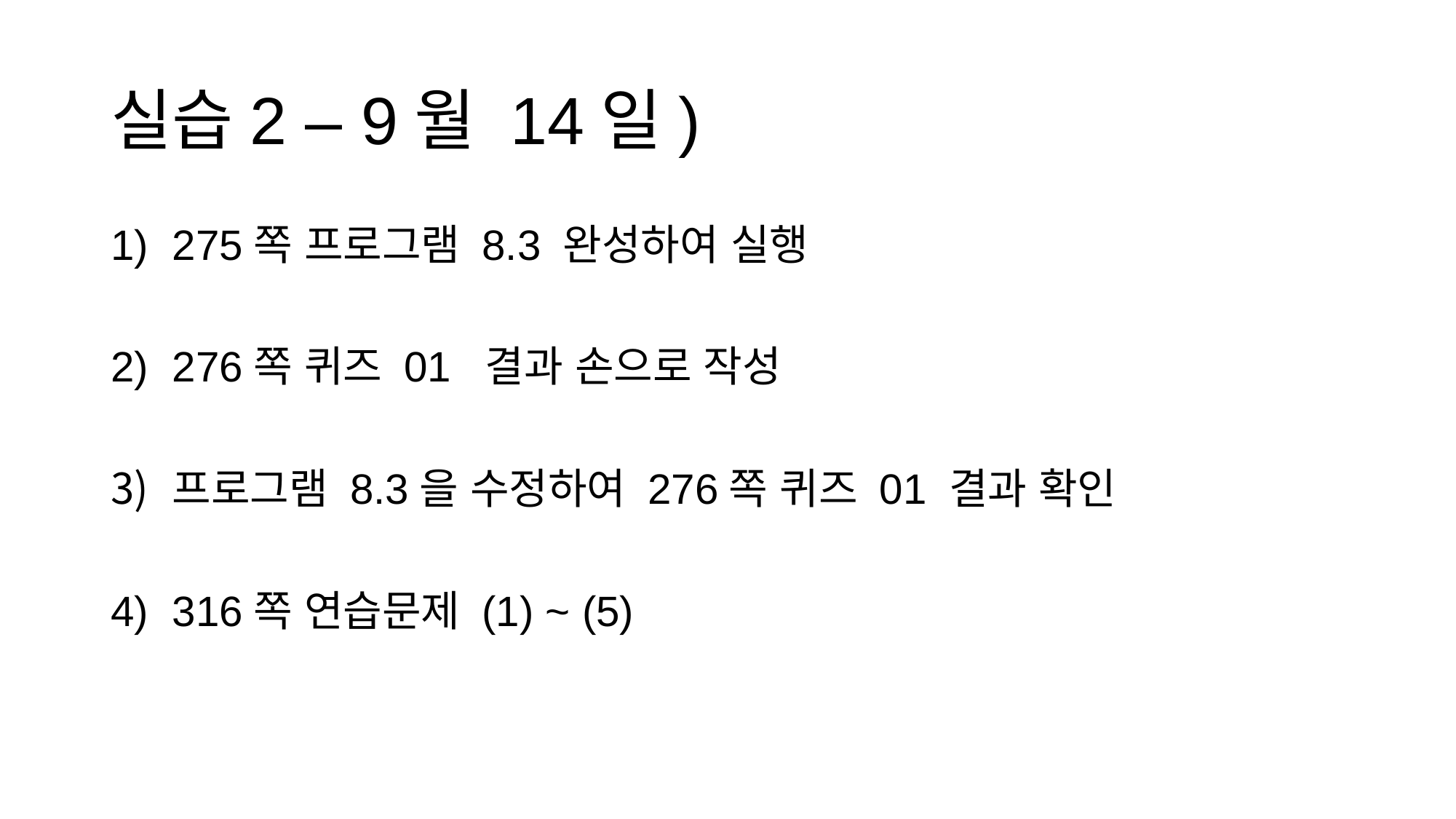

# 실습2 – 9월 14일)
275쪽 프로그램 8.3 완성하여 실행

276쪽 퀴즈 01  결과 손으로 작성

프로그램 8.3을 수정하여 276쪽 퀴즈 01 결과 확인

316쪽 연습문제 (1) ~ (5)